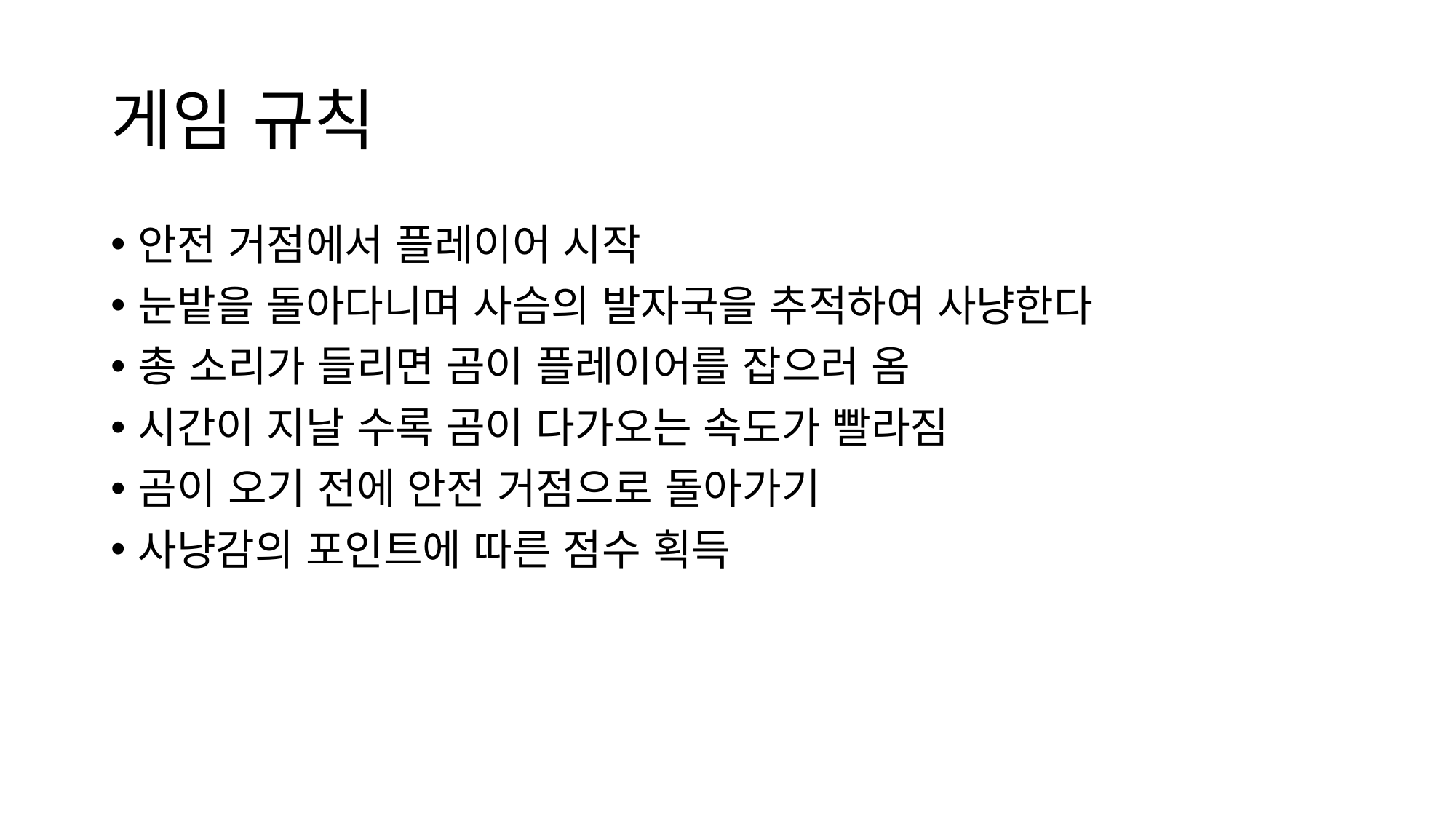

# 게임 규칙
안전 거점에서 플레이어 시작
눈밭을 돌아다니며 사슴의 발자국을 추적하여 사냥한다
총 소리가 들리면 곰이 플레이어를 잡으러 옴
시간이 지날 수록 곰이 다가오는 속도가 빨라짐
곰이 오기 전에 안전 거점으로 돌아가기
사냥감의 포인트에 따른 점수 획득